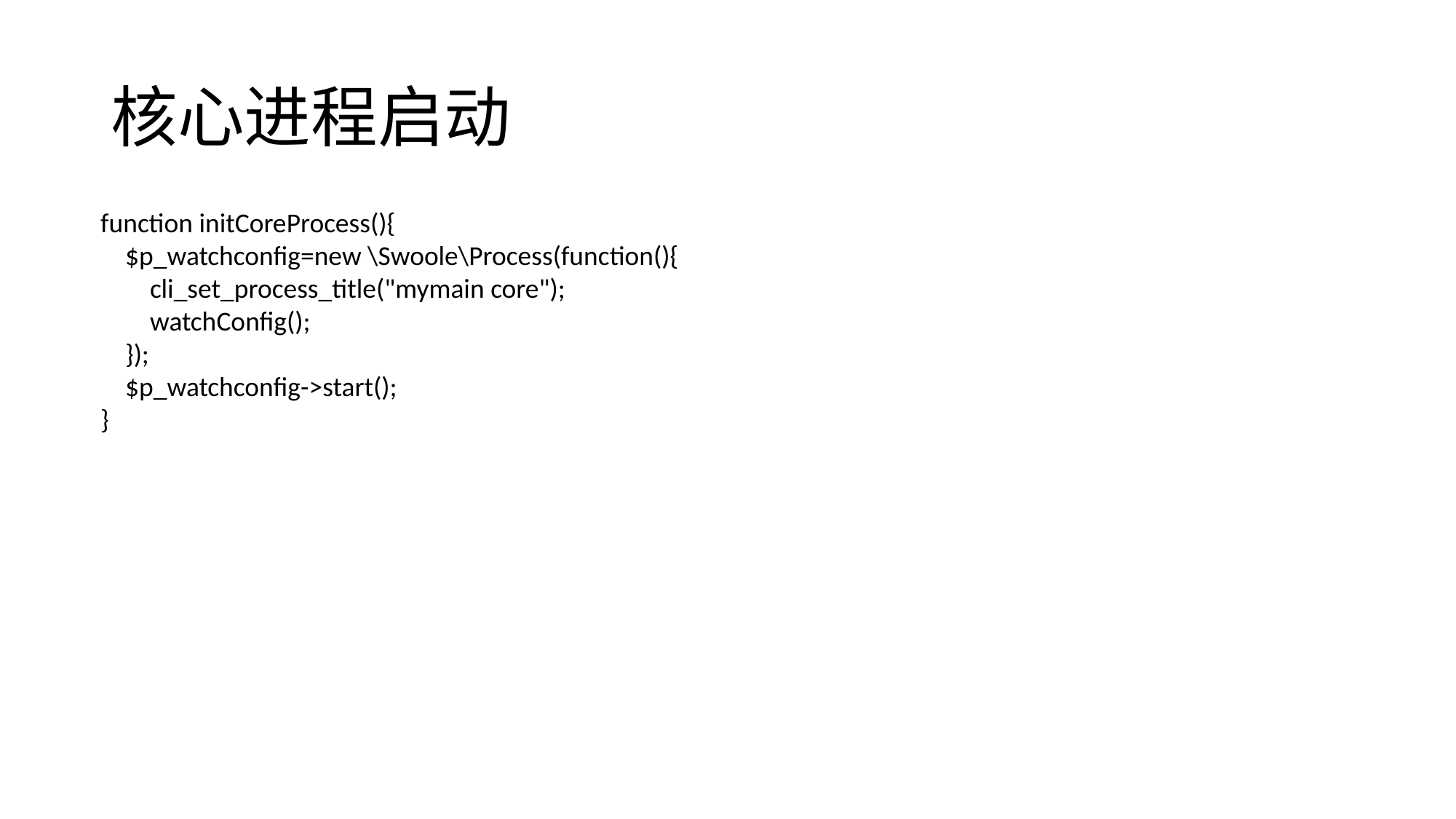

# 核心进程启动
 function initCoreProcess(){
     $p_watchconfig=new \Swoole\Process(function(){
         cli_set_process_title("mymain core");
         watchConfig();
     });
     $p_watchconfig->start();
 }